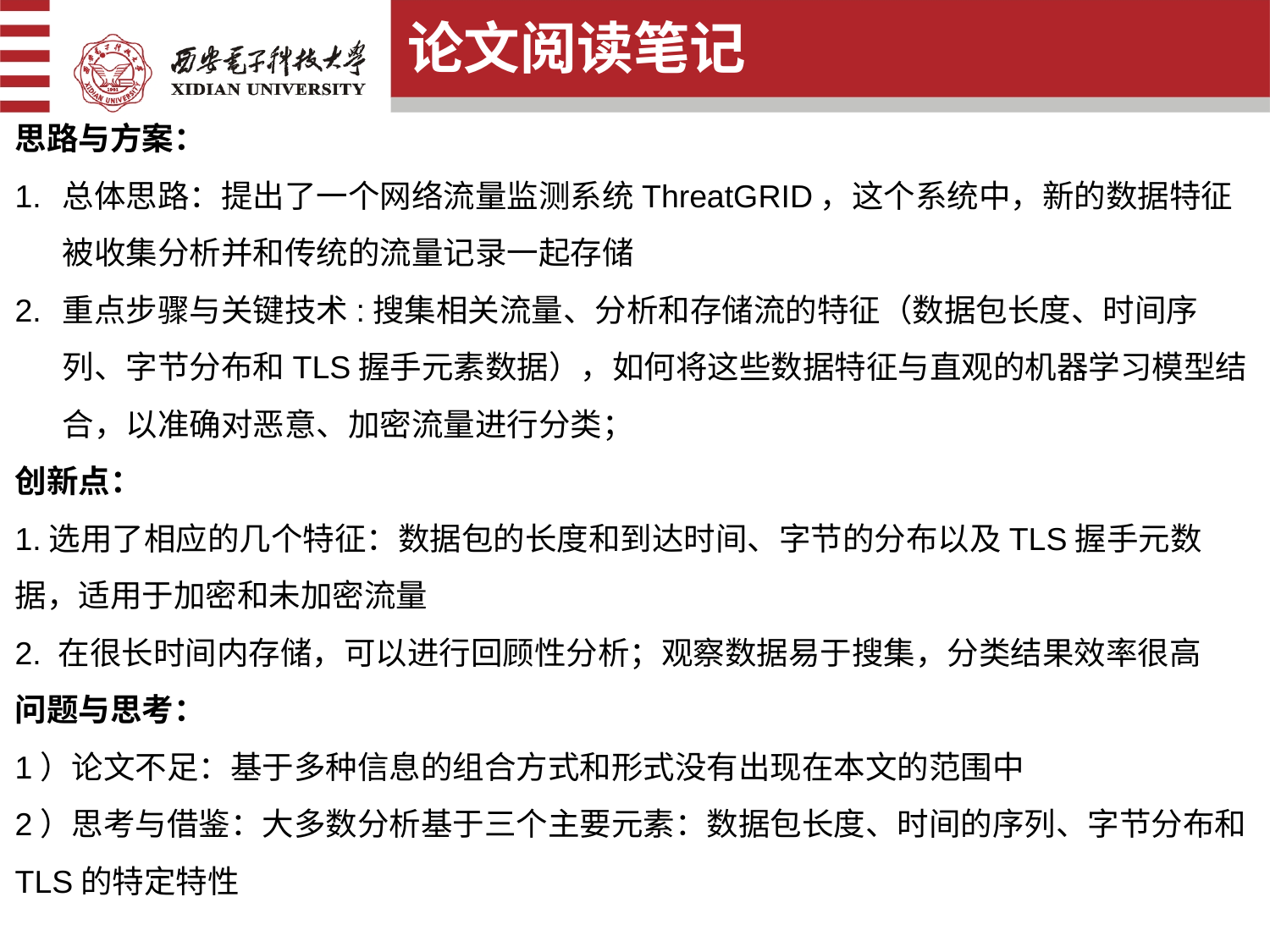

论文阅读笔记
思路与方案：
总体思路：提出了一个网络流量监测系统ThreatGRID，这个系统中，新的数据特征被收集分析并和传统的流量记录一起存储
重点步骤与关键技术:搜集相关流量、分析和存储流的特征（数据包长度、时间序列、字节分布和TLS握手元素数据），如何将这些数据特征与直观的机器学习模型结合，以准确对恶意、加密流量进行分类；
创新点：
1.选用了相应的几个特征：数据包的长度和到达时间、字节的分布以及TLS握手元数据，适用于加密和未加密流量
2. 在很长时间内存储，可以进行回顾性分析；观察数据易于搜集，分类结果效率很高
问题与思考：
1）论文不足：基于多种信息的组合方式和形式没有出现在本文的范围中
2）思考与借鉴：大多数分析基于三个主要元素：数据包长度、时间的序列、字节分布和TLS的特定特性